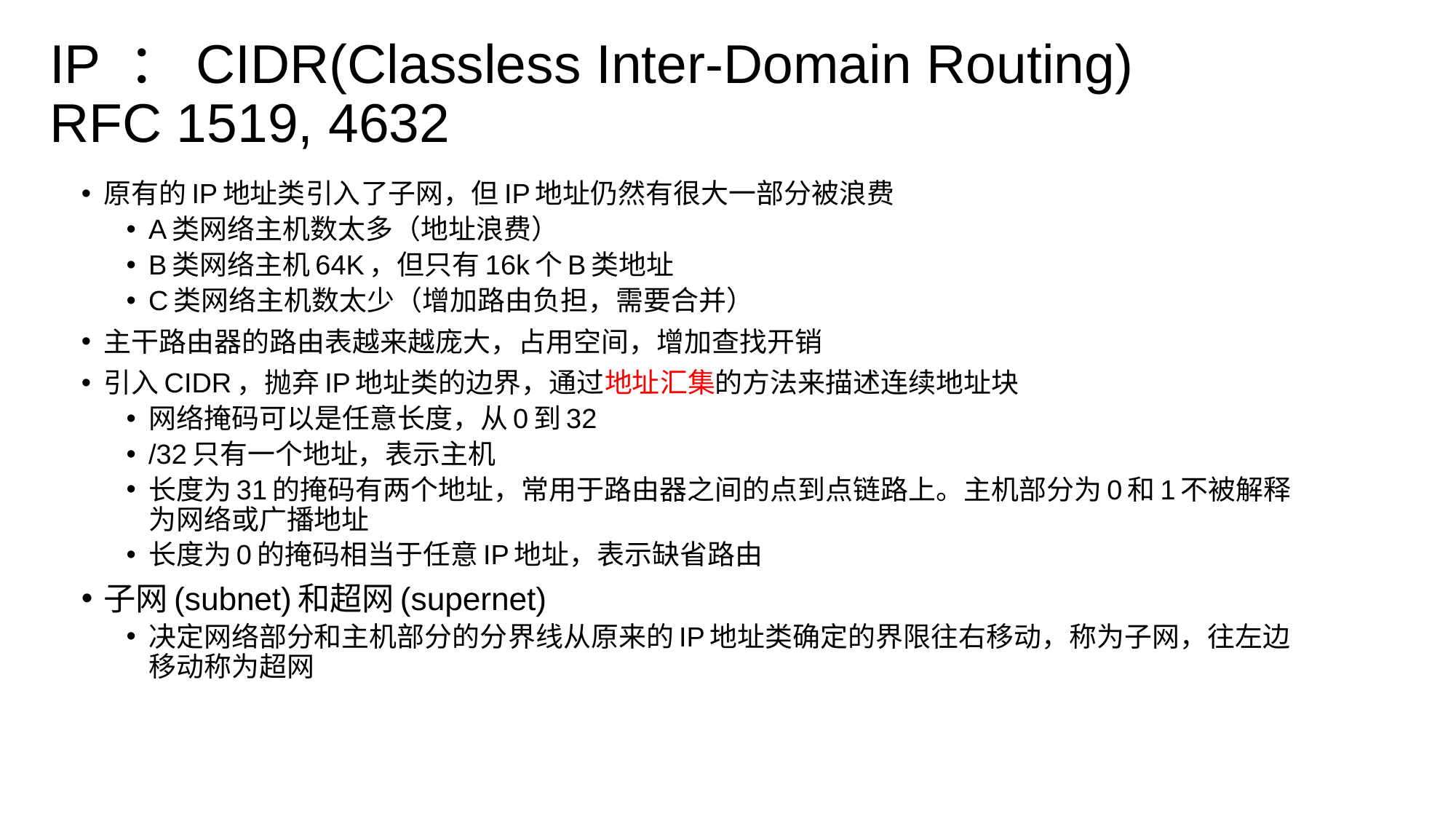

# IP ：CIDR(Classless Inter-Domain Routing) RFC 1519, 4632
原有的IP地址类引入了子网，但IP地址仍然有很大一部分被浪费
A类网络主机数太多（地址浪费）
B类网络主机64K，但只有16k个B类地址
C类网络主机数太少（增加路由负担，需要合并）
主干路由器的路由表越来越庞大，占用空间，增加查找开销
引入CIDR，抛弃IP地址类的边界，通过地址汇集的方法来描述连续地址块
网络掩码可以是任意长度，从0到32
/32只有一个地址，表示主机
长度为31的掩码有两个地址，常用于路由器之间的点到点链路上。主机部分为0和1不被解释为网络或广播地址
长度为0的掩码相当于任意IP地址，表示缺省路由
子网(subnet)和超网(supernet)
决定网络部分和主机部分的分界线从原来的IP地址类确定的界限往右移动，称为子网，往左边移动称为超网